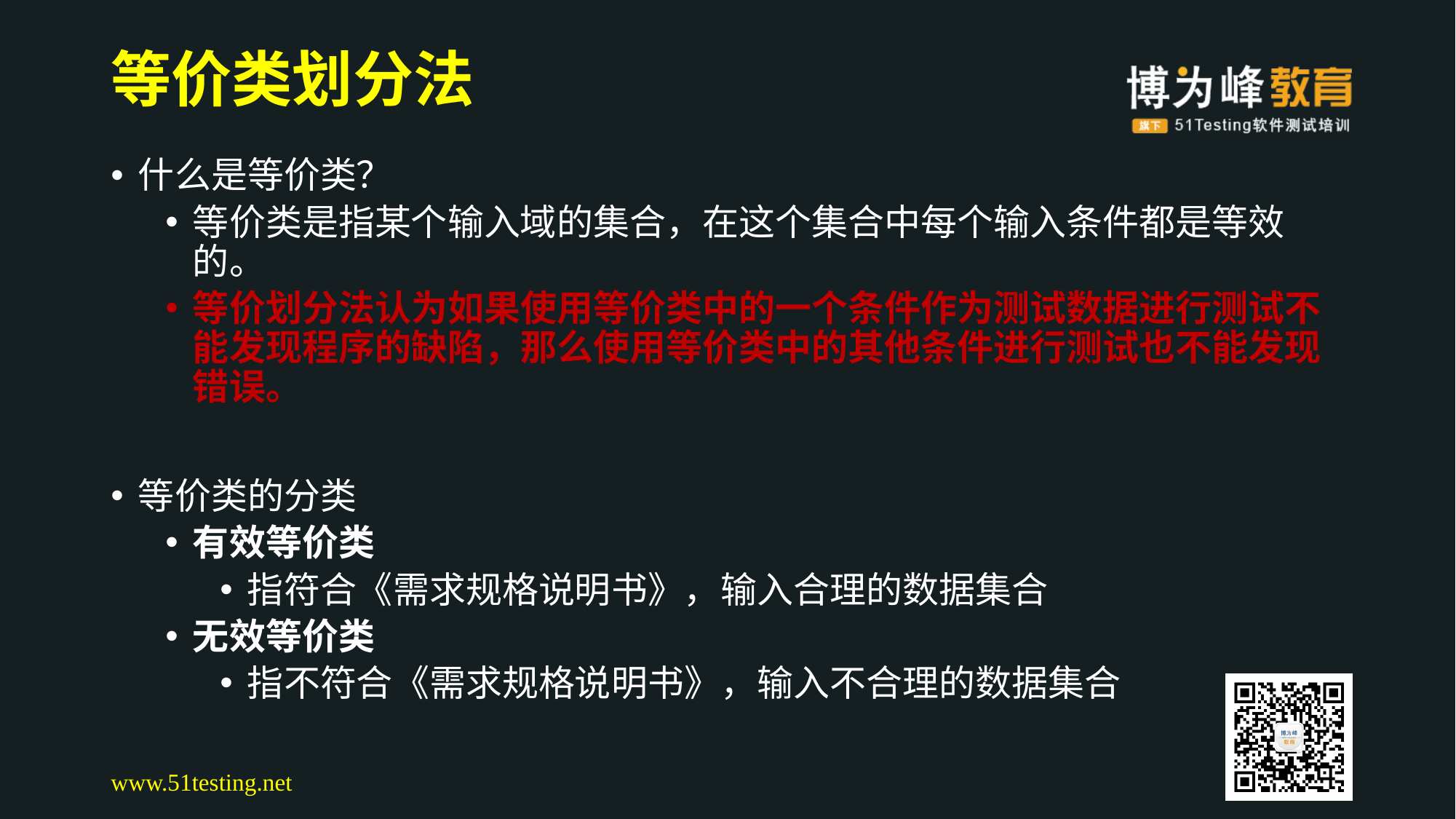

# 等价类划分法
什么是等价类？
等价类是指某个输入域的集合，在这个集合中每个输入条件都是等效的。
等价划分法认为如果使用等价类中的一个条件作为测试数据进行测试不能发现程序的缺陷，那么使用等价类中的其他条件进行测试也不能发现错误。

等价类的分类
有效等价类
指符合《需求规格说明书》，输入合理的数据集合
无效等价类
指不符合《需求规格说明书》，输入不合理的数据集合
www.51testing.net